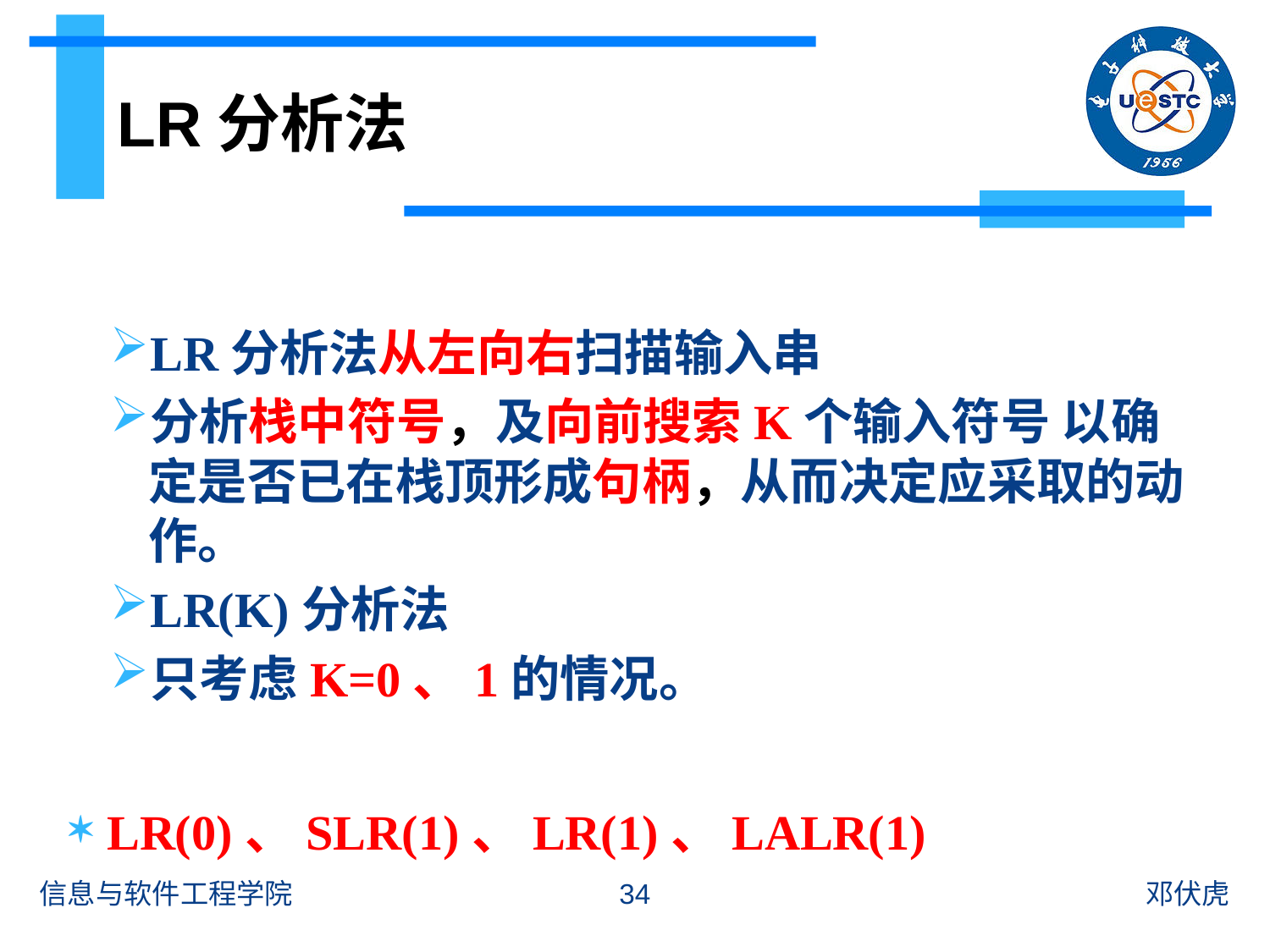

# LR分析法

LR分析法从左向右扫描输入串
分析栈中符号，及向前搜索K个输入符号 以确定是否已在栈顶形成句柄，从而决定应采取的动作。
LR(K)分析法
只考虑K=0、1的情况。

LR(0)、SLR(1)、LR(1)、LALR(1)
信息与软件工程学院
34
邓伏虎